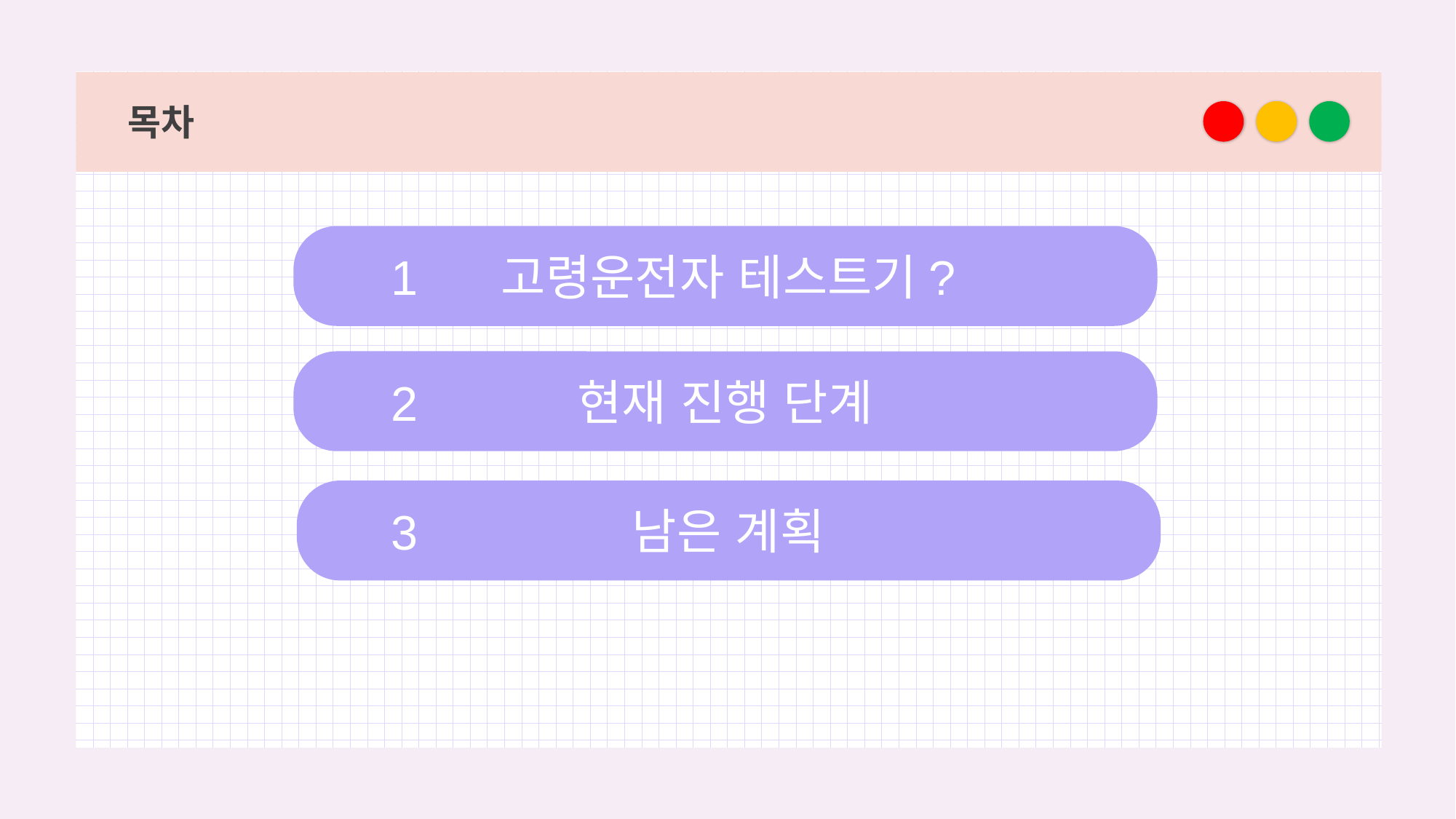

목차

1
고령운전자 테스트기?

현재 진행 단계
2

3
남은 계획
3